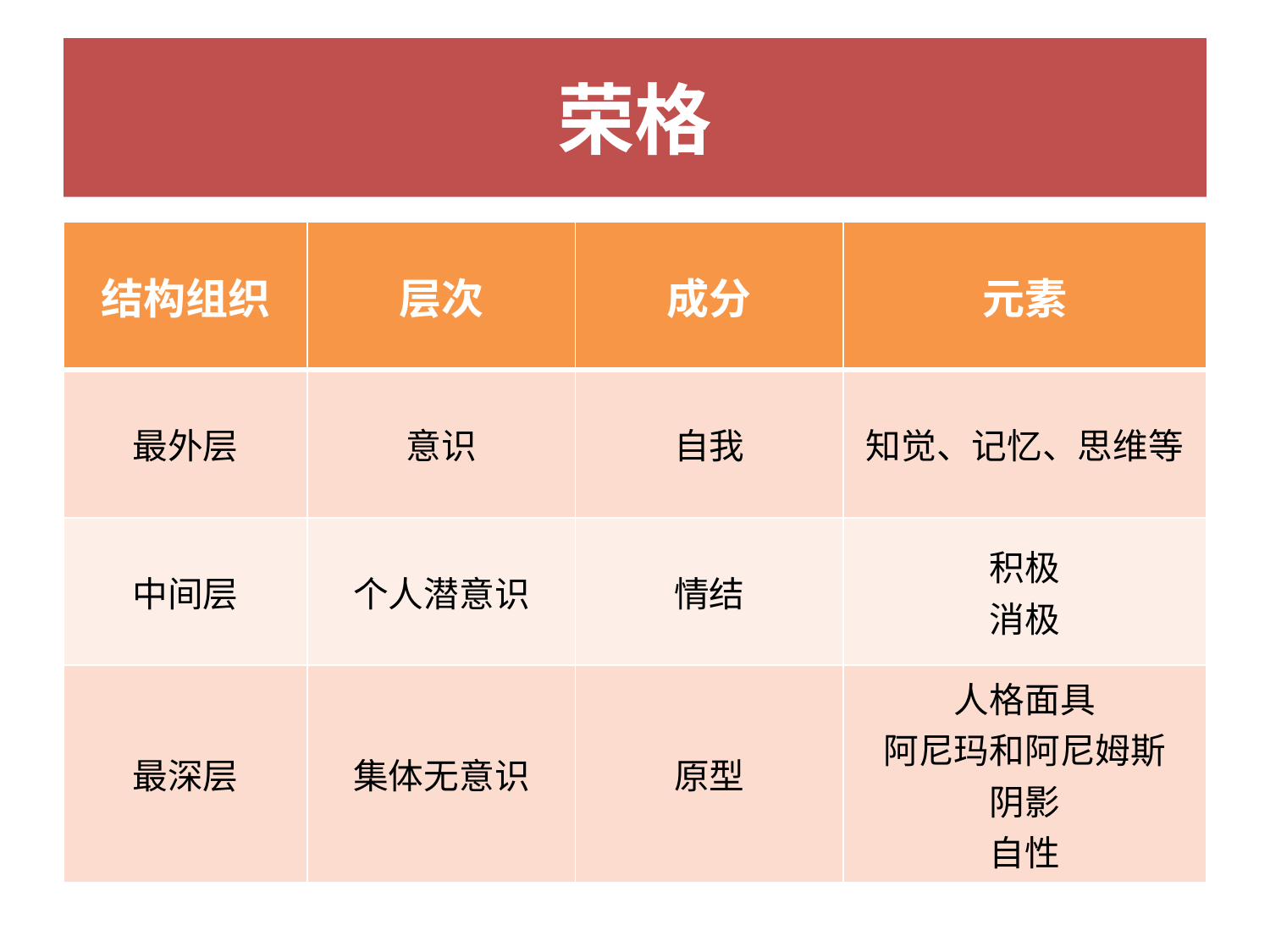

# 荣格
| 结构组织 | 层次 | 成分 | 元素 |
| --- | --- | --- | --- |
| 最外层 | 意识 | 自我 | 知觉、记忆、思维等 |
| 中间层 | 个人潜意识 | 情结 | 积极 消极 |
| 最深层 | 集体无意识 | 原型 | 人格面具 阿尼玛和阿尼姆斯 阴影 自性 |